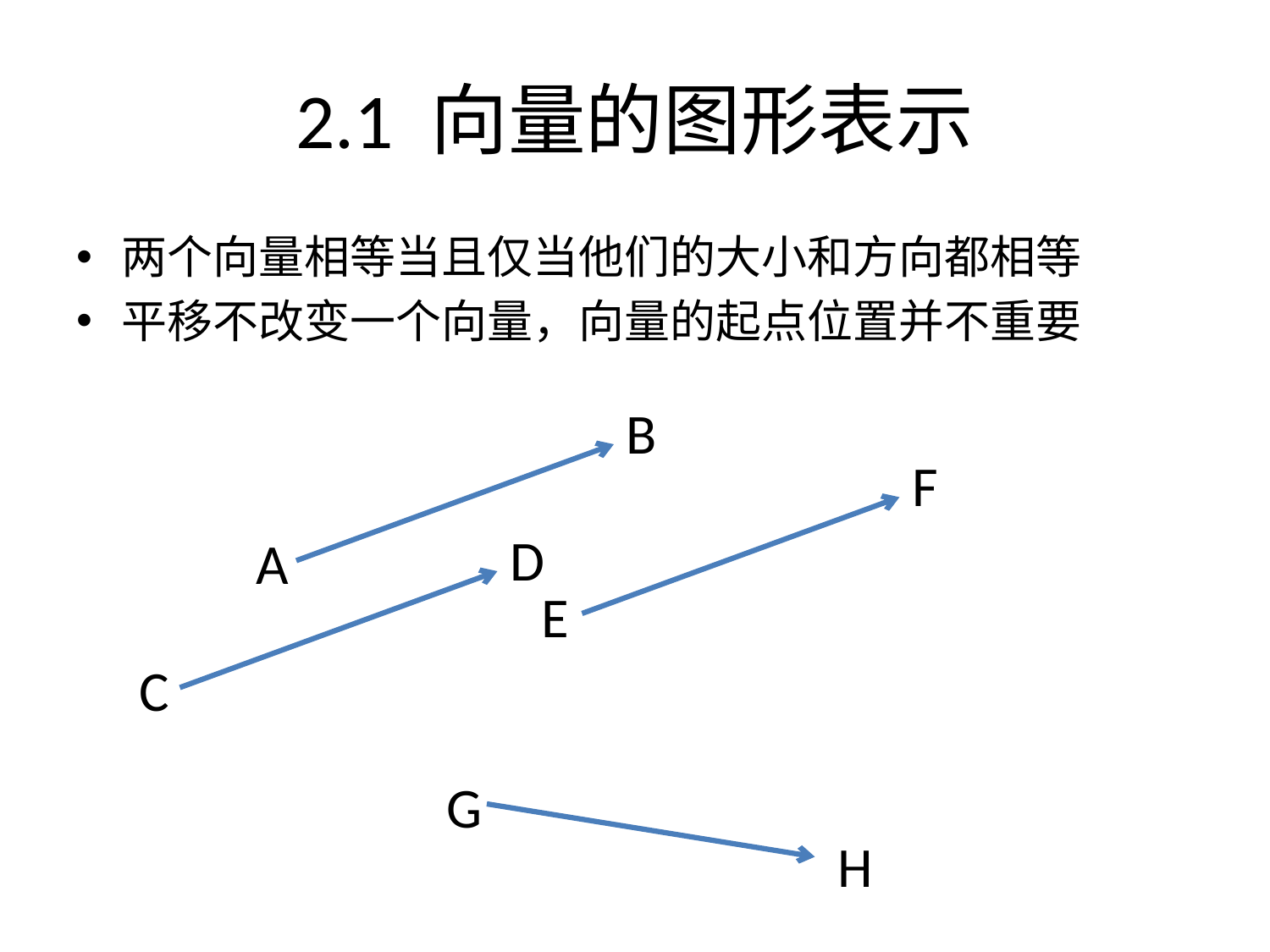

# 2.1 向量的图形表示
两个向量相等当且仅当他们的大小和方向都相等
平移不改变一个向量，向量的起点位置并不重要
B
A
F
E
D
C
G
H